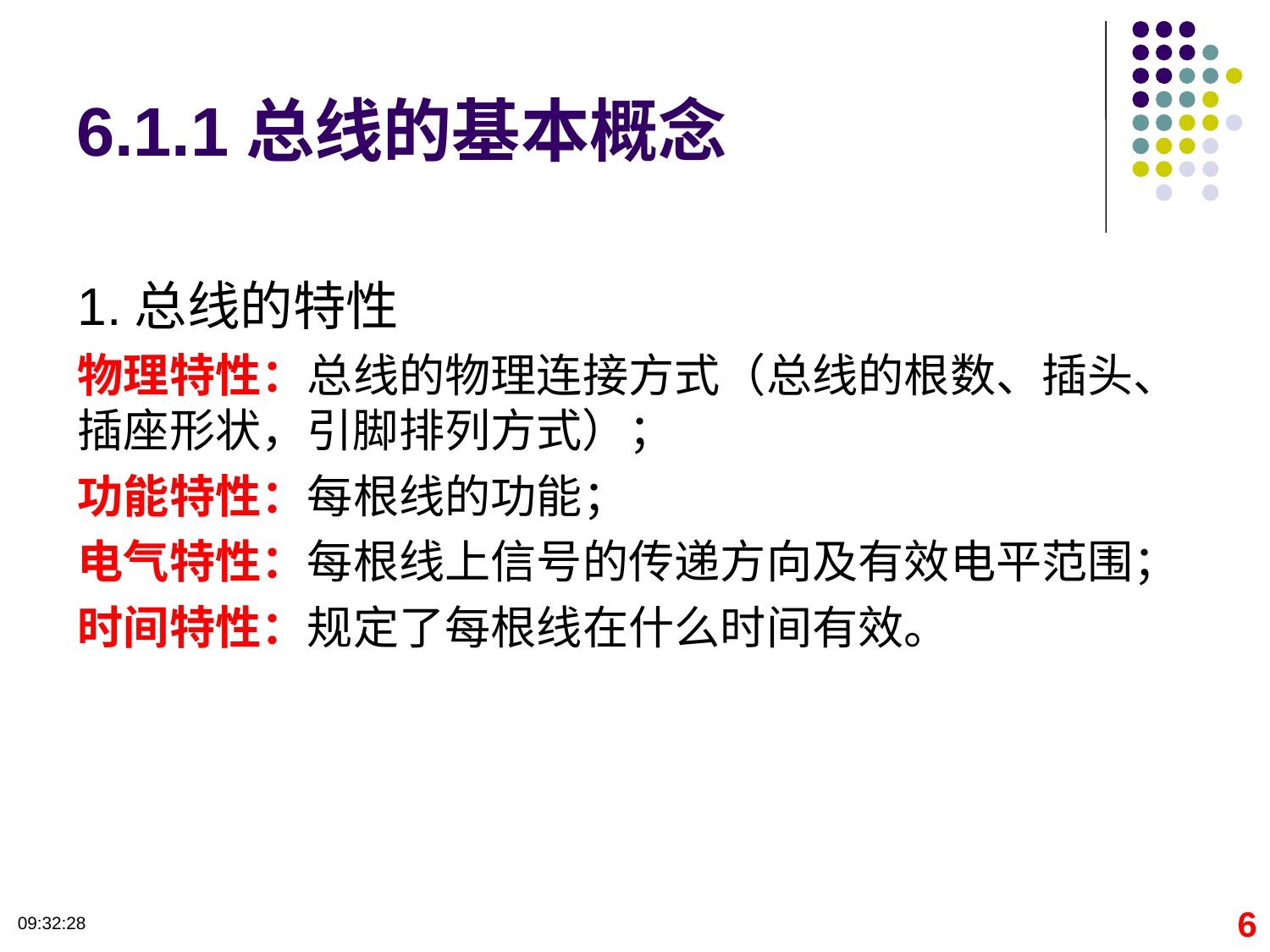

# 6.1.1总线的基本概念
1.总线的特性
物理特性：总线的物理连接方式（总线的根数、插头、插座形状，引脚排列方式）；
功能特性：每根线的功能；
电气特性：每根线上信号的传递方向及有效电平范围；
时间特性：规定了每根线在什么时间有效。
6
09:32:28